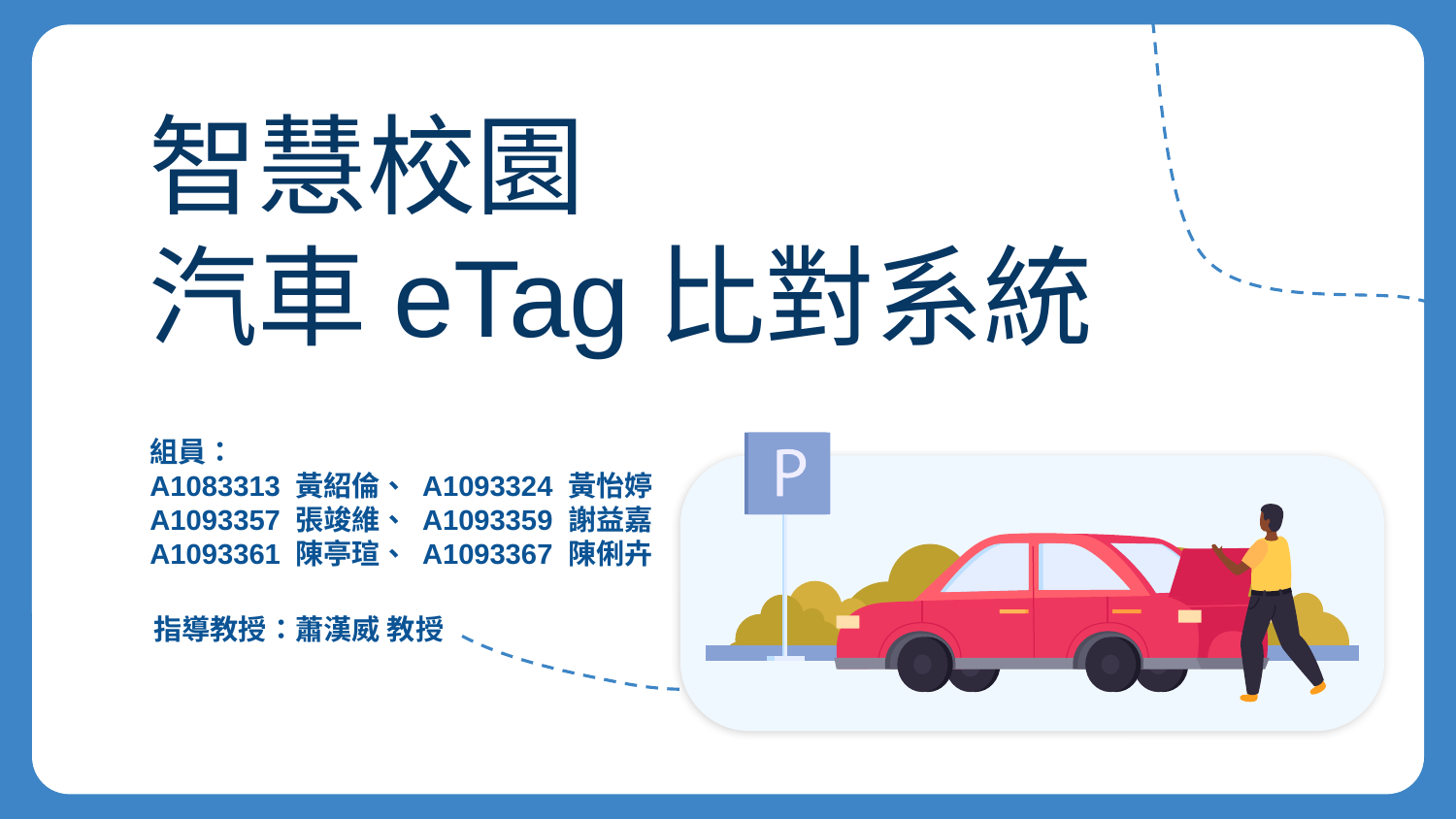

# 智慧校園
汽車eTag比對系統
組員：
A1083313 黃紹倫、 A1093324 黃怡婷
A1093357 張竣維、 A1093359 謝益嘉
A1093361 陳亭瑄、 A1093367 陳俐卉

指導教授：蕭漢威 教授